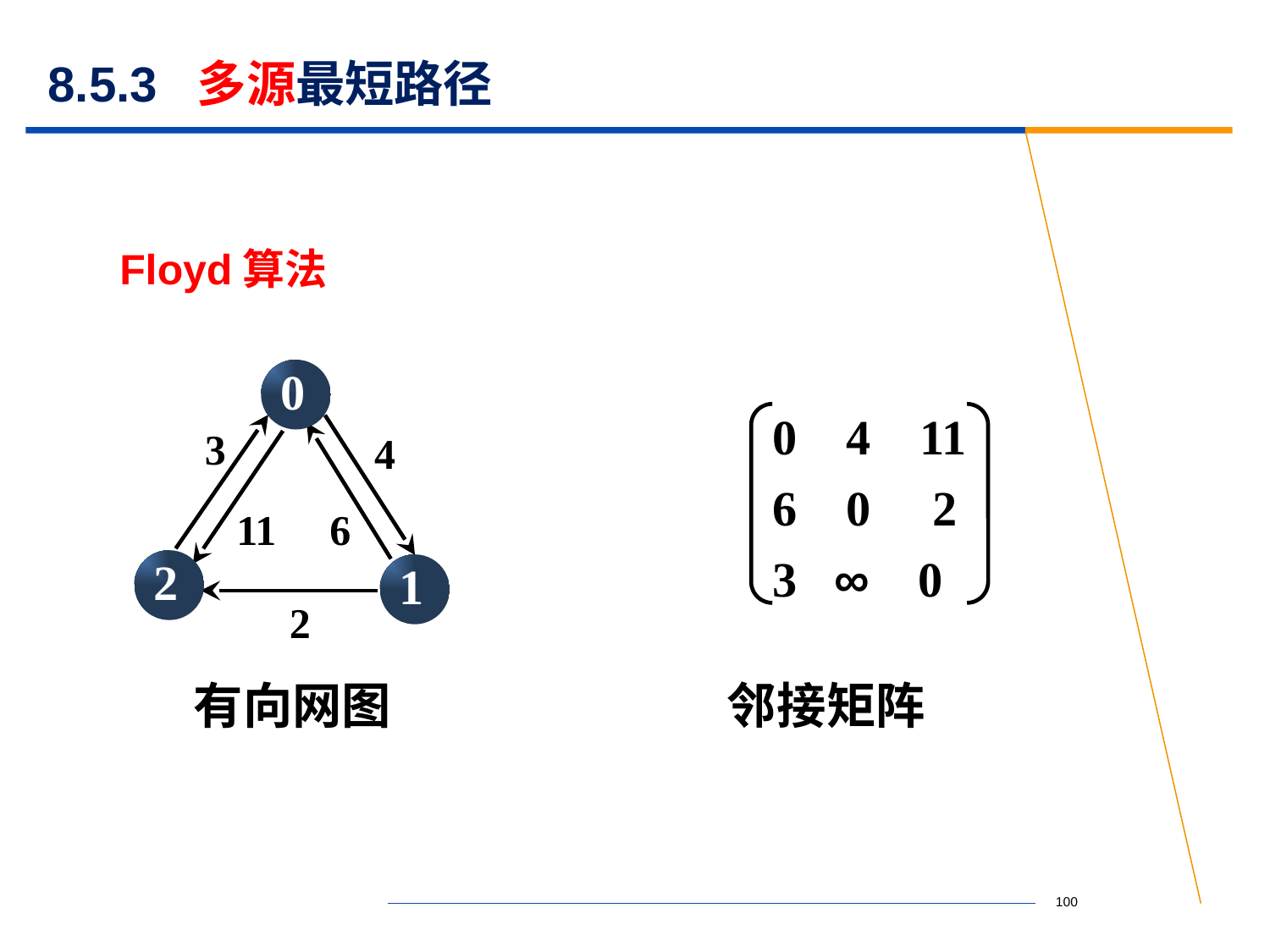

# 8.5.3  多源最短路径
Floyd算法
0

0    4    11
6    0     2
3   ∞    0

3
4

11
6
2

1

2
有向网图                              邻接矩阵